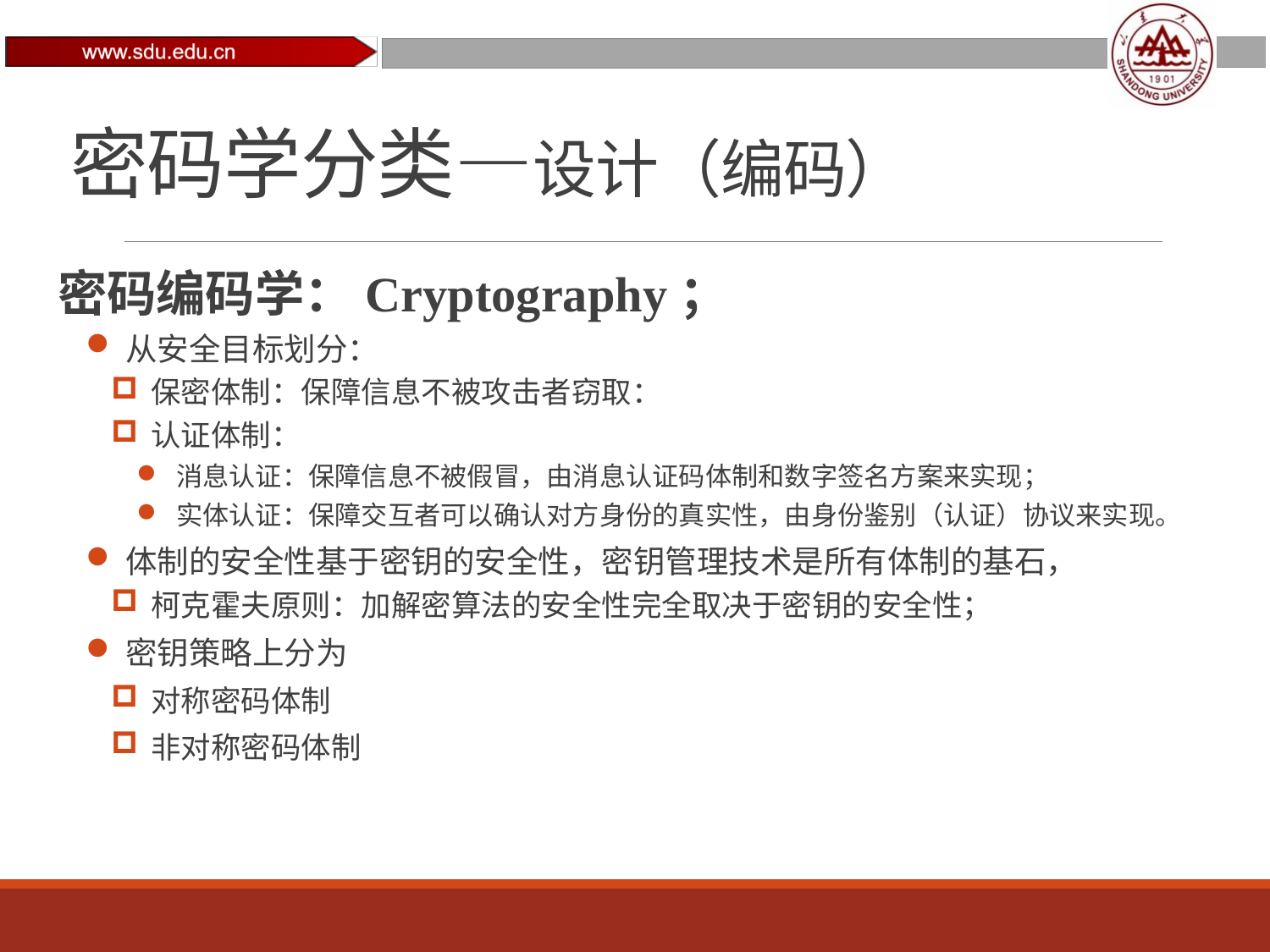

# 密码学分类—设计（编码）
密码编码学：Cryptography；
从安全目标划分：
保密体制：保障信息不被攻击者窃取：
认证体制：
消息认证：保障信息不被假冒，由消息认证码体制和数字签名方案来实现；
实体认证：保障交互者可以确认对方身份的真实性，由身份鉴别（认证）协议来实现。
体制的安全性基于密钥的安全性，密钥管理技术是所有体制的基石，
柯克霍夫原则：加解密算法的安全性完全取决于密钥的安全性；
密钥策略上分为
对称密码体制
非对称密码体制